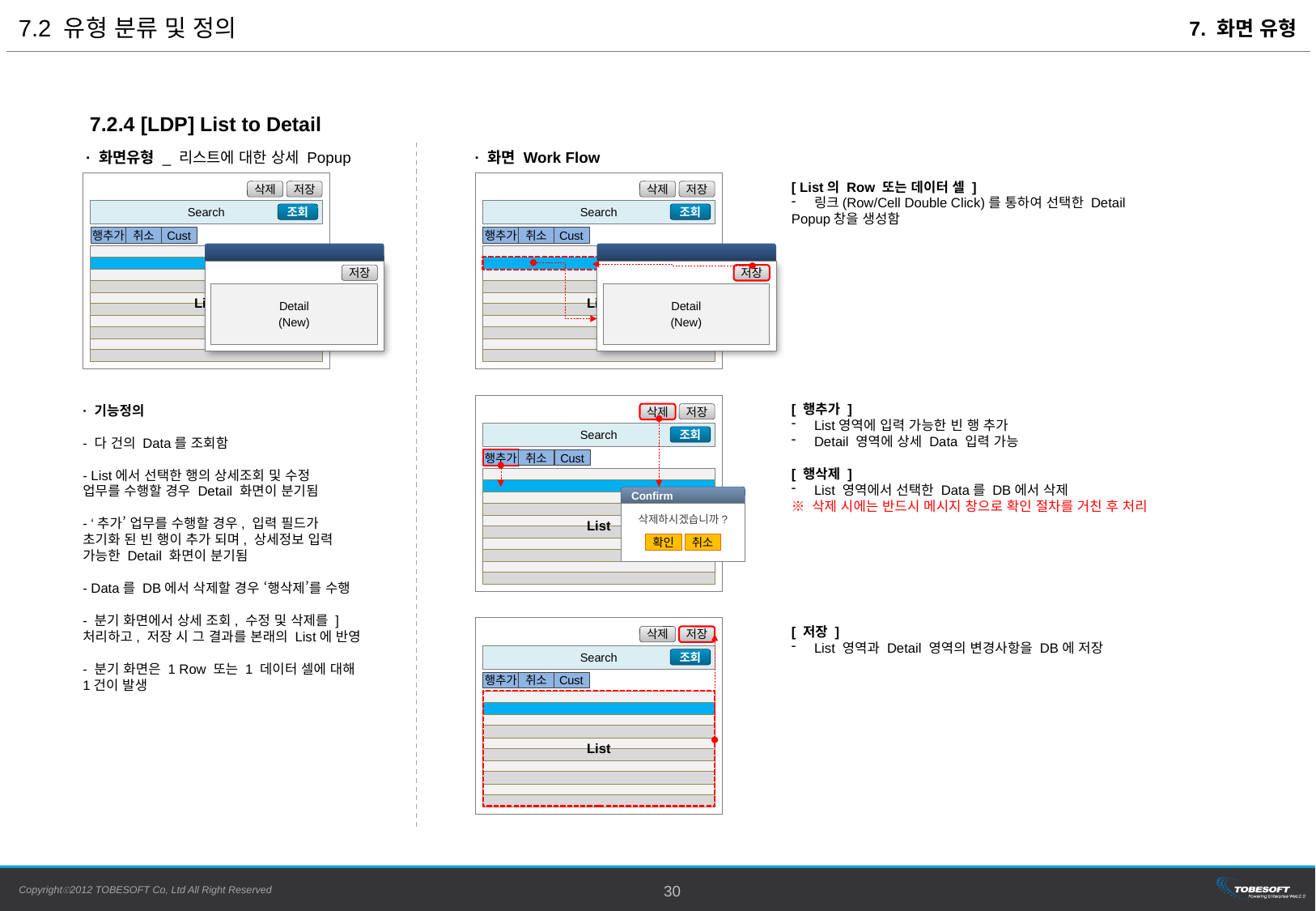

7.2 유형 분류 및 정의
7. 화면 유형
7.2.4 [LDP] List to Detail
· 화면유형 _ 리스트에 대한 상세 Popup
· 화면 Work Flow

삭제
저장
Search
조회
행추가
취소
Cust

List

[ List의 Row 또는 데이터 셀 ]
링크(Row/Cell Double Click)를 통하여 선택한 Detail
Popup창을 생성함
삭제
저장
Search
조회
행추가
취소
Cust

저장
Detail
(New)

저장
Detail
(New)

List

삭제
저장
Confirm
삭제하시겠습니까?
확인
취소
Search
조회
행추가
취소
Cust

List

[ 행추가 ]
List영역에 입력 가능한 빈 행 추가
Detail 영역에 상세 Data 입력 가능

[ 행삭제 ]
List 영역에서 선택한 Data를 DB에서 삭제
※ 삭제 시에는 반드시 메시지 창으로 확인 절차를 거친 후 처리
· 기능정의

- 다 건의 Data를 조회함

- List에서 선택한 행의 상세조회 및 수정
업무를 수행할 경우 Detail 화면이 분기됨

- ‘추가’ 업무를 수행할 경우, 입력 필드가
초기화 된 빈 행이 추가 되며, 상세정보 입력
가능한 Detail 화면이 분기됨

- Data를 DB에서 삭제할 경우 ‘행삭제’를 수행

- 분기 화면에서 상세 조회, 수정 및 삭제를 ]
처리하고, 저장 시 그 결과를 본래의 List에 반영

- 분기 화면은 1 Row 또는 1 데이터 셀에 대해
1건이 발생

삭제
저장
Search
조회
행추가
취소
Cust

List

[ 저장 ]
List 영역과 Detail 영역의 변경사항을 DB에 저장